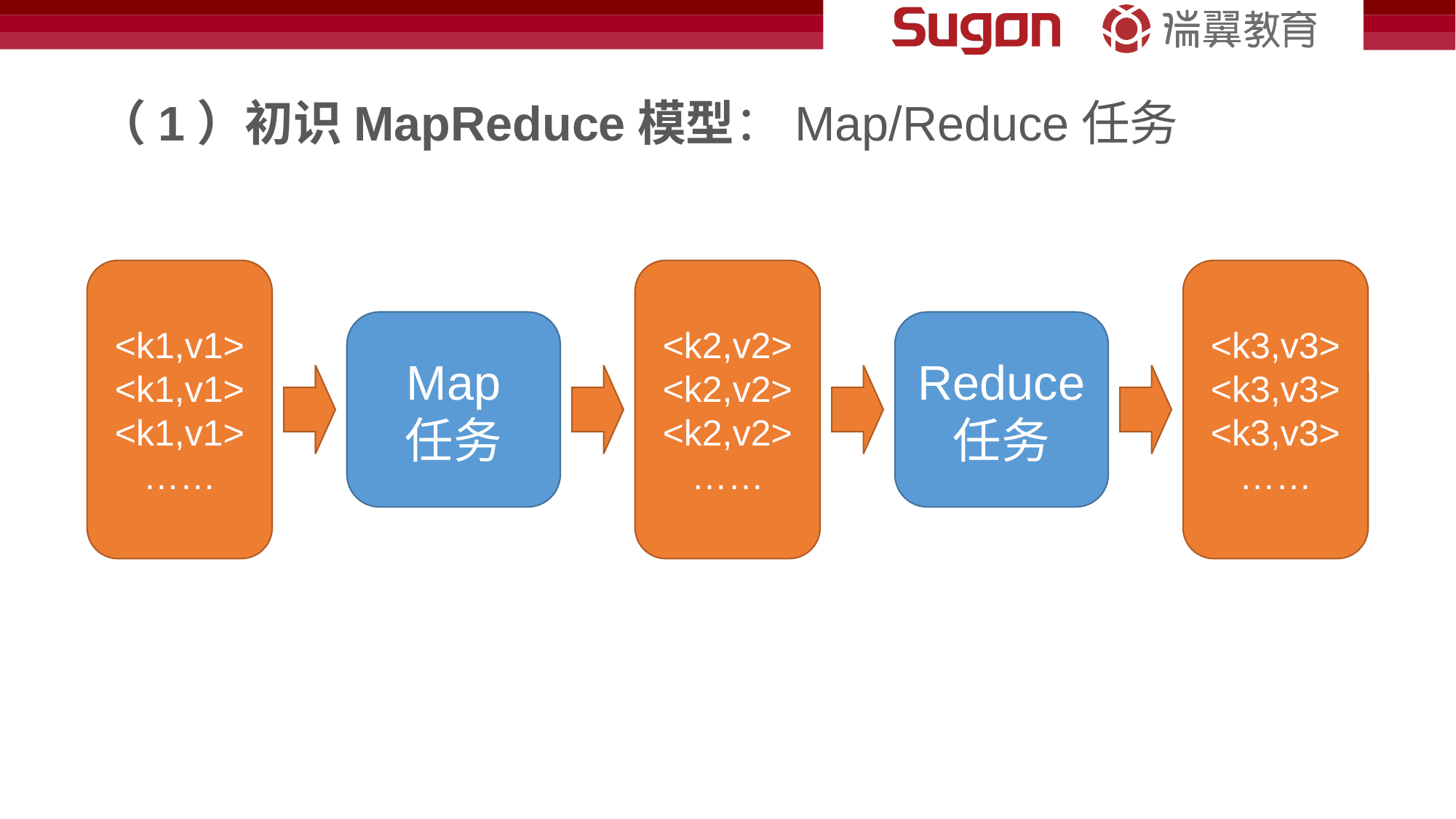

# （1）初识MapReduce模型：Map/Reduce任务
<k1,v1>
<k1,v1>
<k1,v1>
……
<k2,v2>
<k2,v2>
<k2,v2>
……
<k3,v3>
<k3,v3>
<k3,v3>
……
Map
任务
Reduce
任务